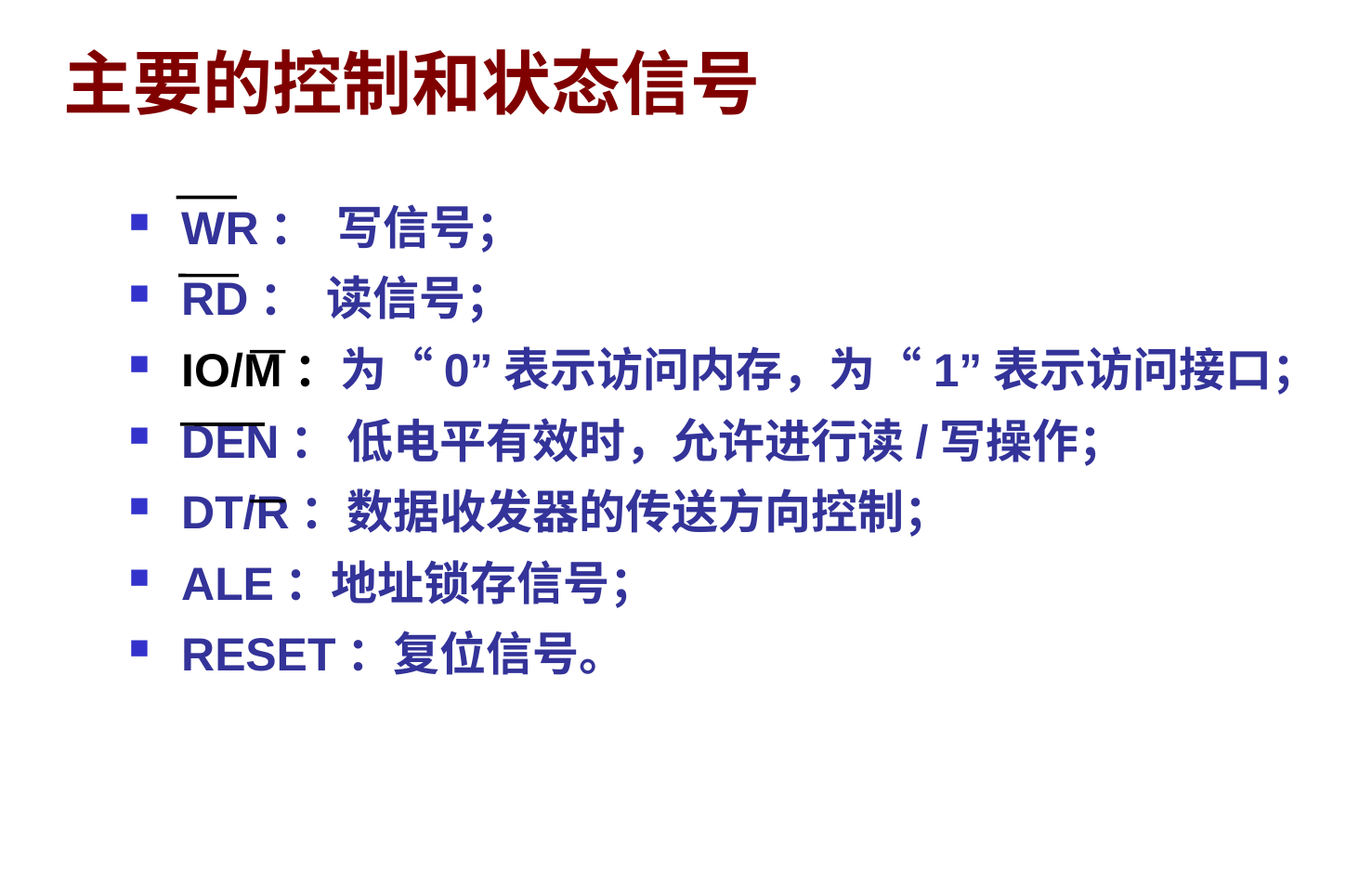

# 主要的控制和状态信号
WR：  写信号；
RD：  读信号；
IO/M：为“0”表示访问内存，为“1”表示访问接口；
DEN： 低电平有效时，允许进行读/写操作；
DT/R：数据收发器的传送方向控制；
ALE：地址锁存信号；
RESET：复位信号。

22